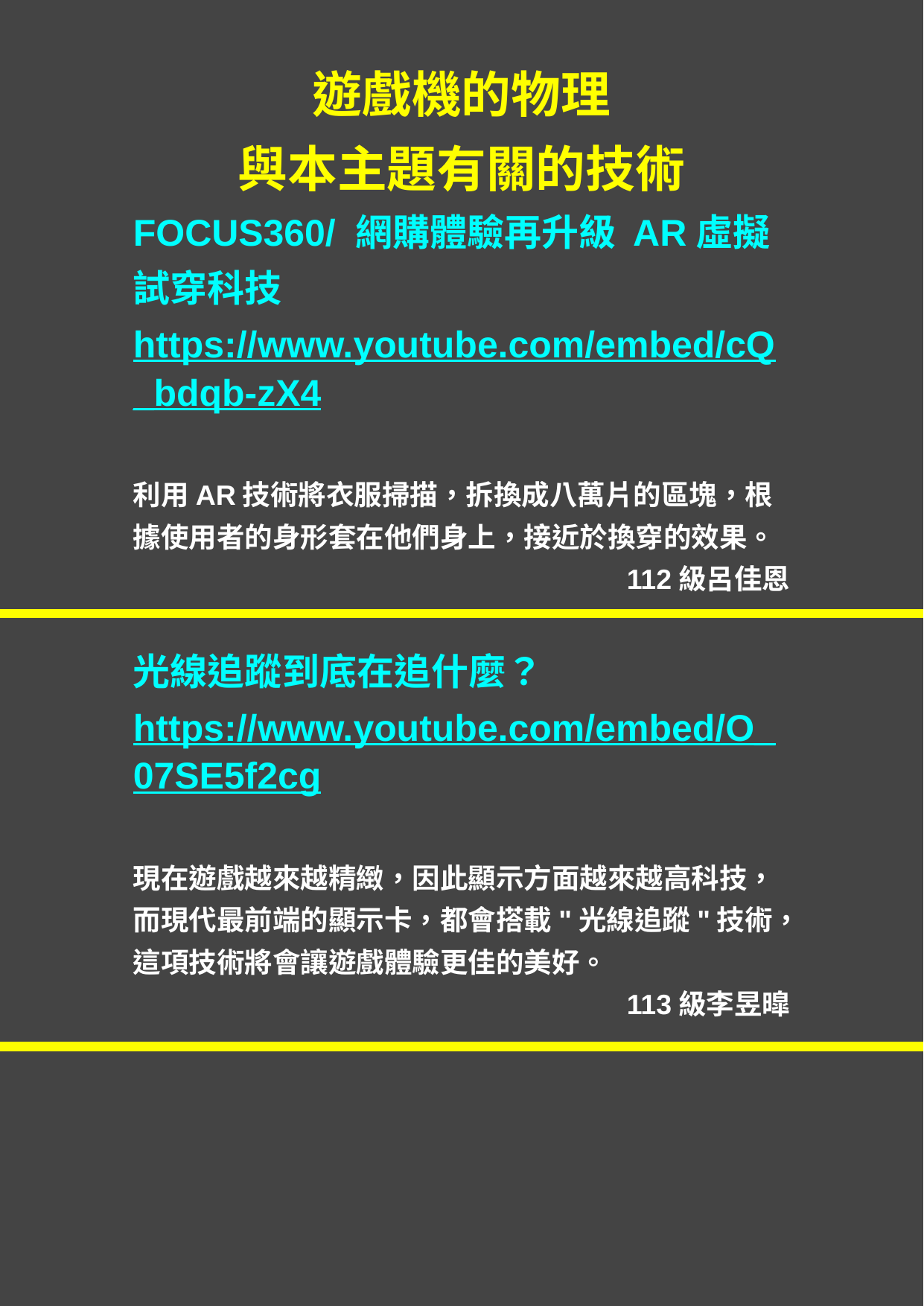

遊戲機的物理
與本主題有關的技術
FOCUS360/ 網購體驗再升級 AR虛擬試穿科技
https://www.youtube.com/embed/cQ_bdqb-zX4

利用AR技術將衣服掃描，拆換成八萬片的區塊，根據使用者的身形套在他們身上，接近於換穿的效果。
112級呂佳恩

光線追蹤到底在追什麼？
https://www.youtube.com/embed/O_07SE5f2cg

現在遊戲越來越精緻，因此顯示方面越來越高科技，而現代最前端的顯示卡，都會搭載"光線追蹤"技術，這項技術將會讓遊戲體驗更佳的美好。
113級李昱暭